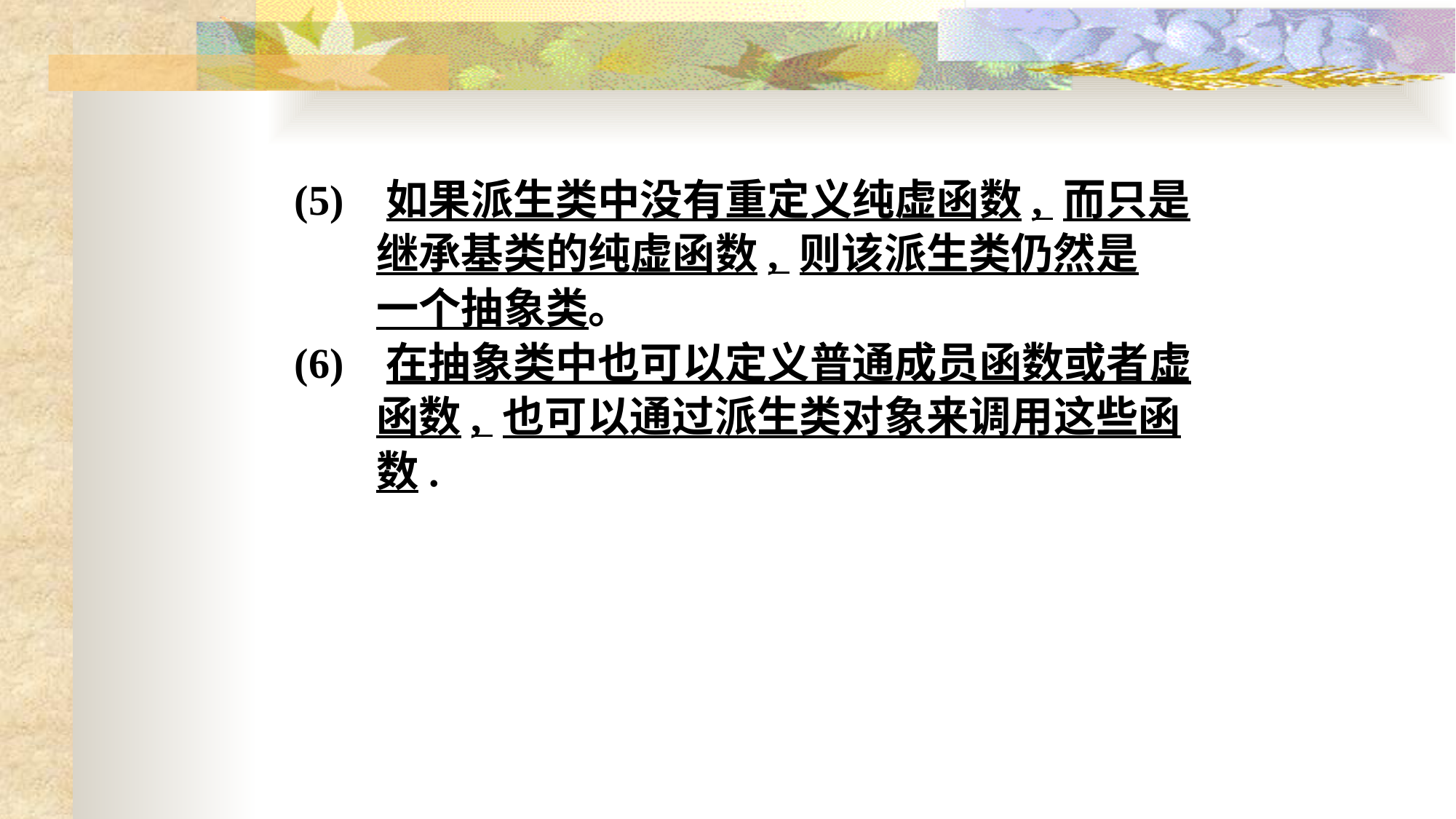

(5)   如果派生类中没有重定义纯虚函数, 而只是
              继承基类的纯虚函数, 则该派生类仍然是
              一个抽象类。
      (6)   在抽象类中也可以定义普通成员函数或者虚
              函数, 也可以通过派生类对象来调用这些函
              数.